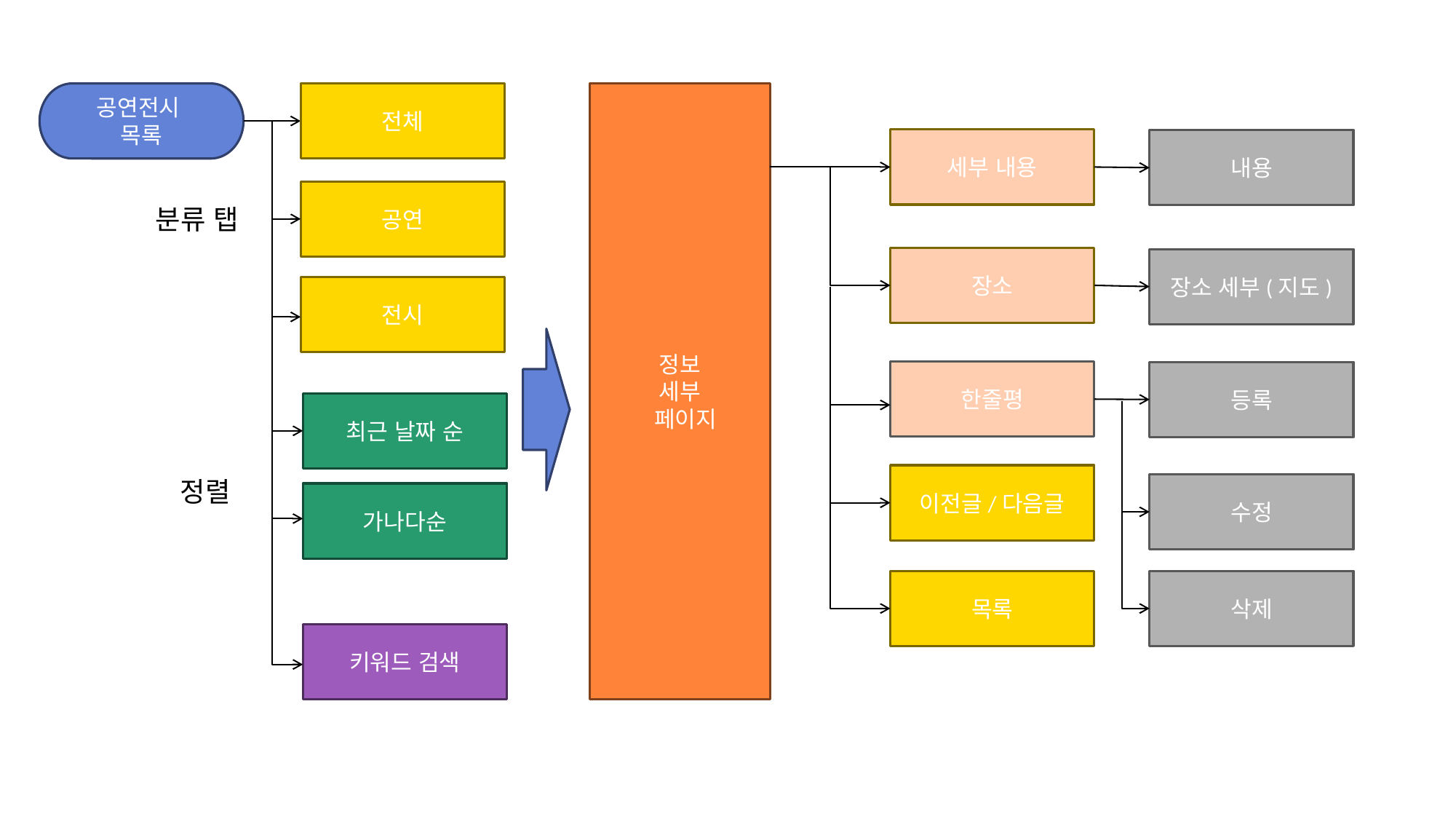

정보
세부
 페이지
공연전시
목록
전체
세부 내용
내용
공연
분류 탭
장소
장소 세부(지도)
전시

한줄평
등록
최근 날짜 순
이전글/다음글
정렬
수정
가나다순
목록
삭제
키워드 검색